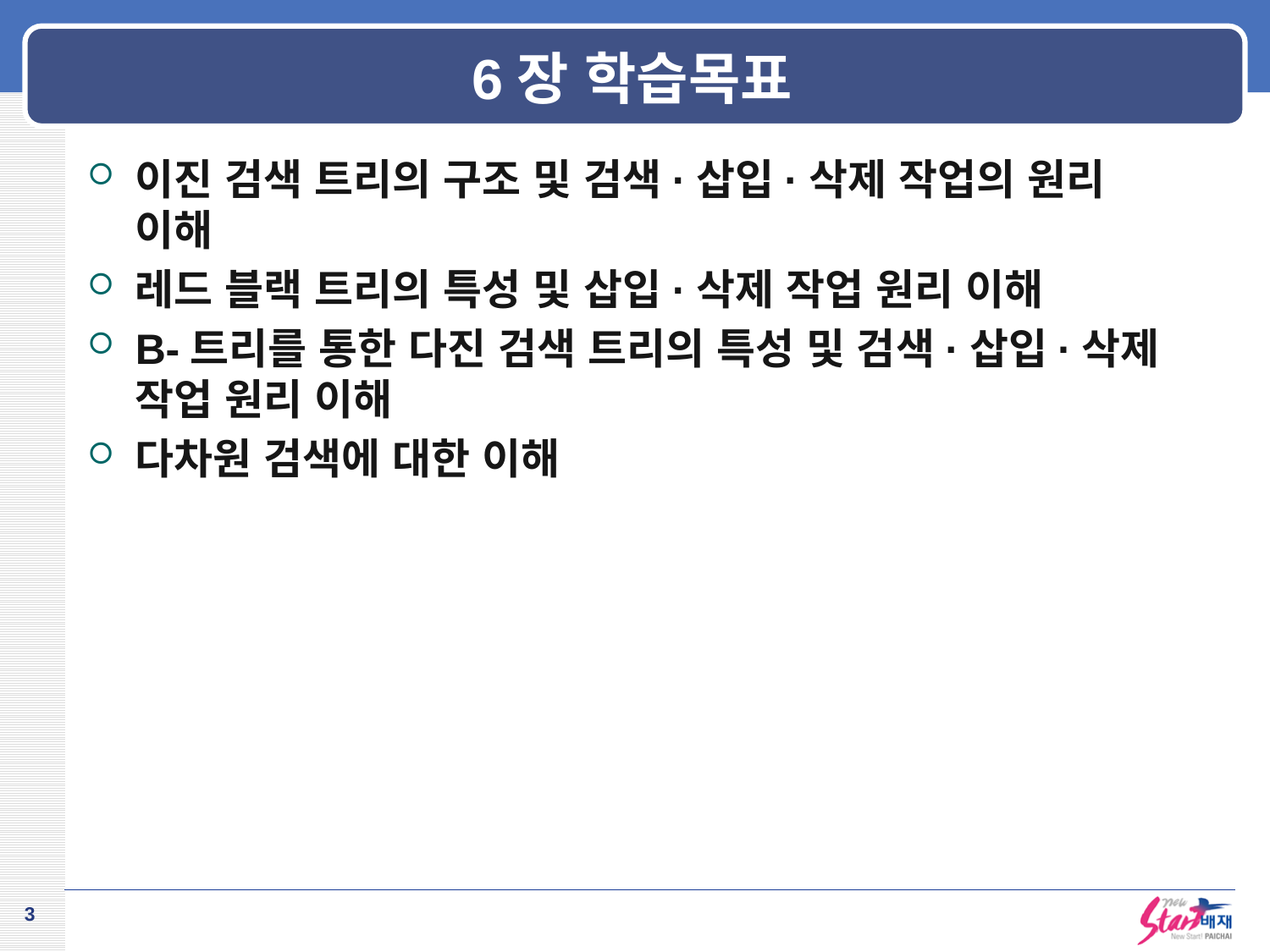

# 6장 학습목표
이진 검색 트리의 구조 및 검색·삽입·삭제 작업의 원리 이해
레드 블랙 트리의 특성 및 삽입·삭제 작업 원리 이해
B-트리를 통한 다진 검색 트리의 특성 및 검색·삽입·삭제 작업 원리 이해
다차원 검색에 대한 이해
3